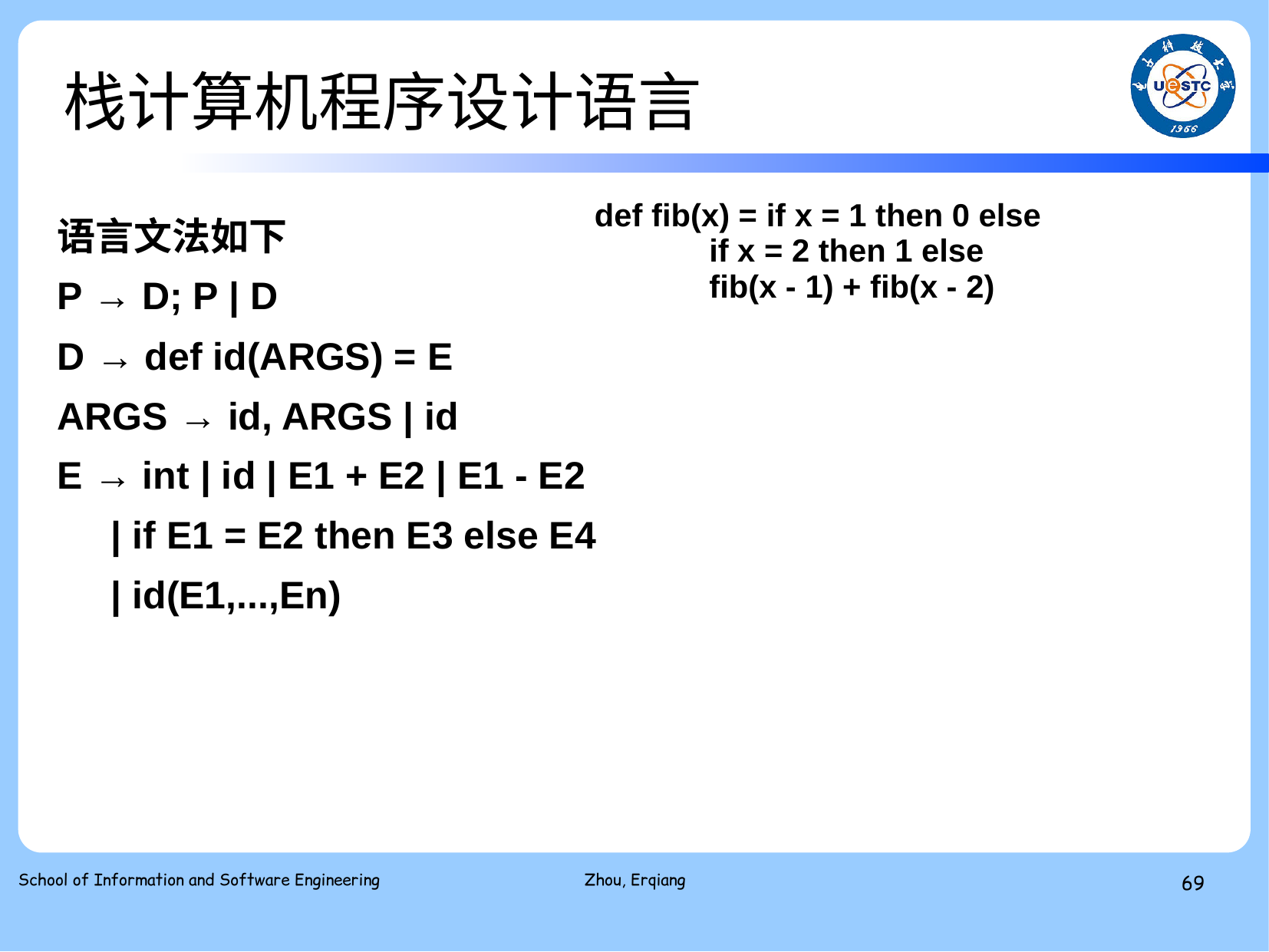

# 栈计算机程序设计语言
语言文法如下
P → D; P | D
D → def id(ARGS) = E
ARGS → id, ARGS | id
E → int | id | E1 + E2 | E1 - E2
     | if E1 = E2 then E3 else E4
     | id(E1,...,En)
def fib(x) = if x = 1 then 0 else
             if x = 2 then 1 else
             fib(x - 1) + fib(x - 2)
School of Information and Software Engineering
Zhou, Erqiang
69